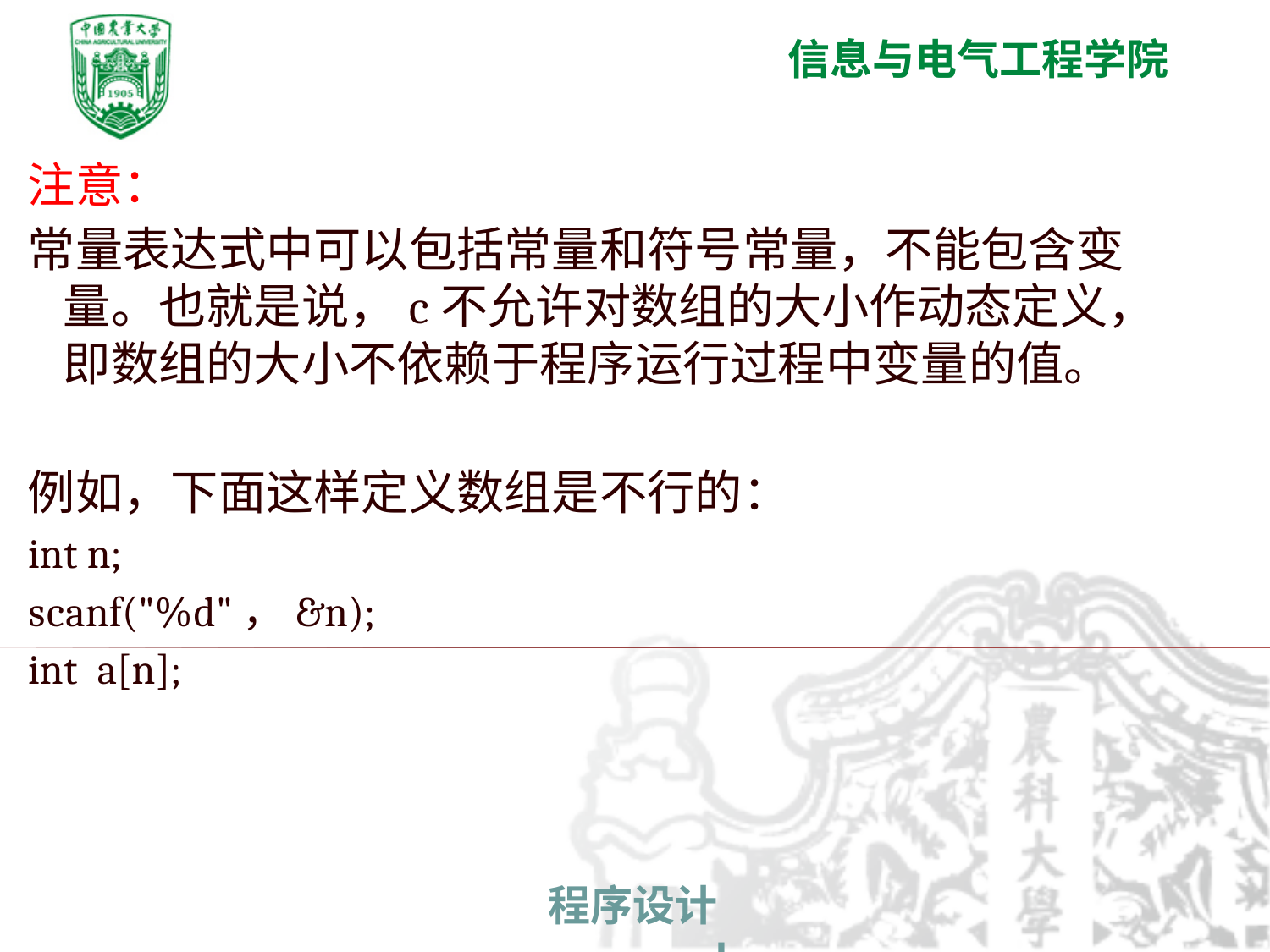

注意：
常量表达式中可以包括常量和符号常量，不能包含变量。也就是说，c不允许对数组的大小作动态定义，即数组的大小不依赖于程序运行过程中变量的值。

例如，下面这样定义数组是不行的：
int n;
scanf("%d"，&n);
int  a[n];